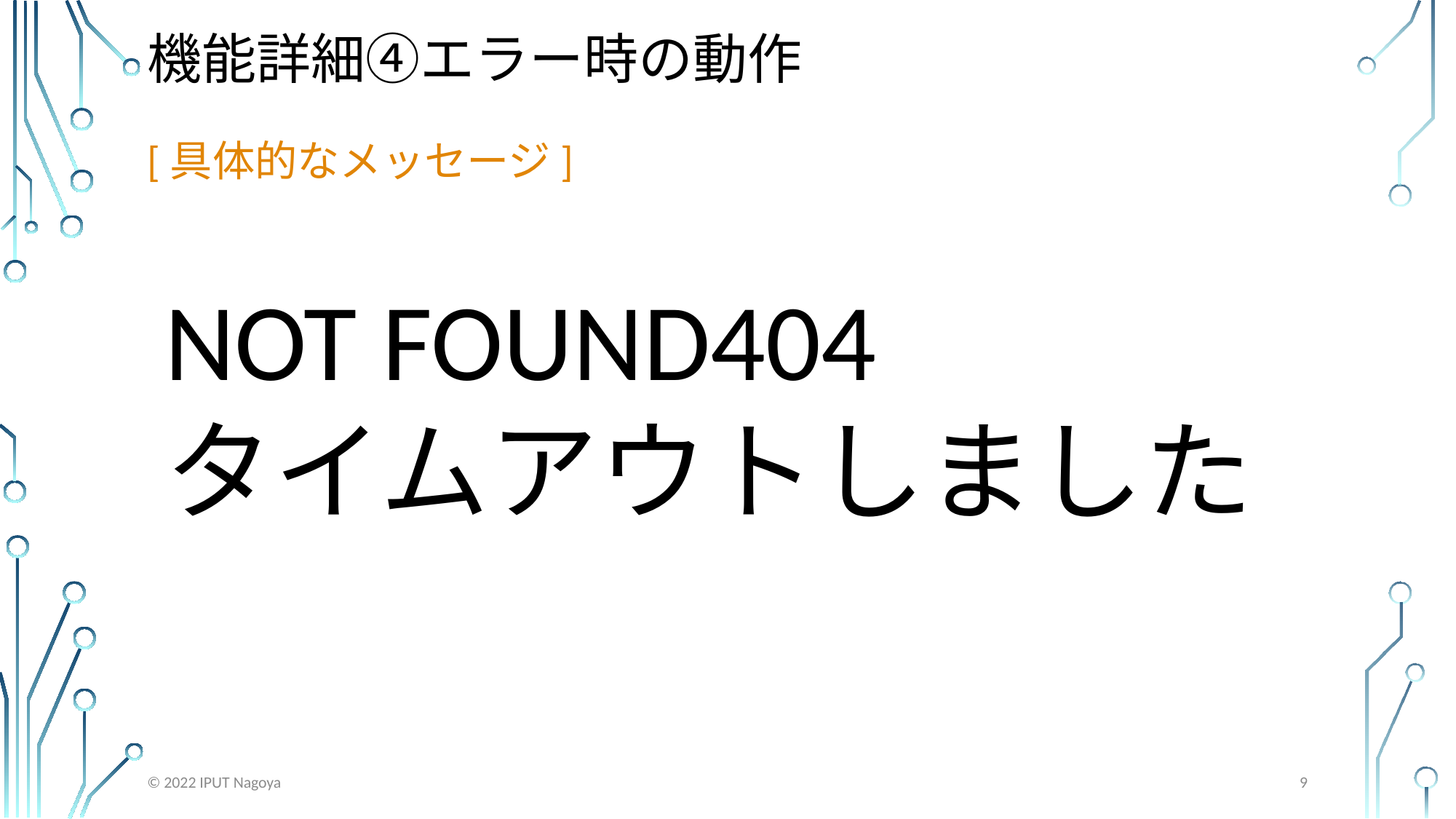

# 機能詳細④エラー時の動作
[具体的なメッセージ]
NOT FOUND404
タイムアウトしました
9
©️ 2022 IPUT Nagoya